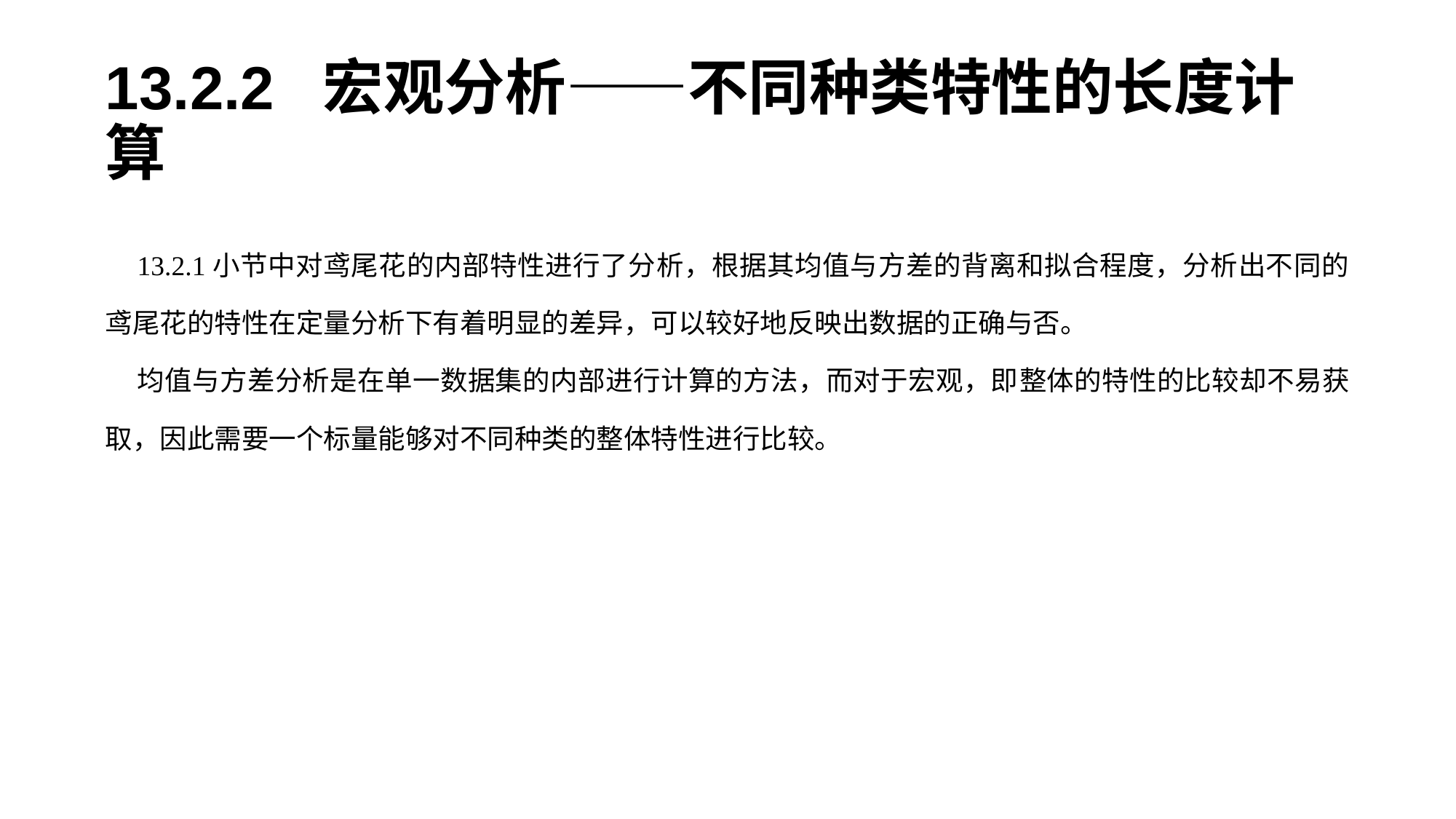

# 13.2.2  宏观分析——不同种类特性的长度计算
13.2.1小节中对鸢尾花的内部特性进行了分析，根据其均值与方差的背离和拟合程度，分析出不同的鸢尾花的特性在定量分析下有着明显的差异，可以较好地反映出数据的正确与否。
均值与方差分析是在单一数据集的内部进行计算的方法，而对于宏观，即整体的特性的比较却不易获取，因此需要一个标量能够对不同种类的整体特性进行比较。